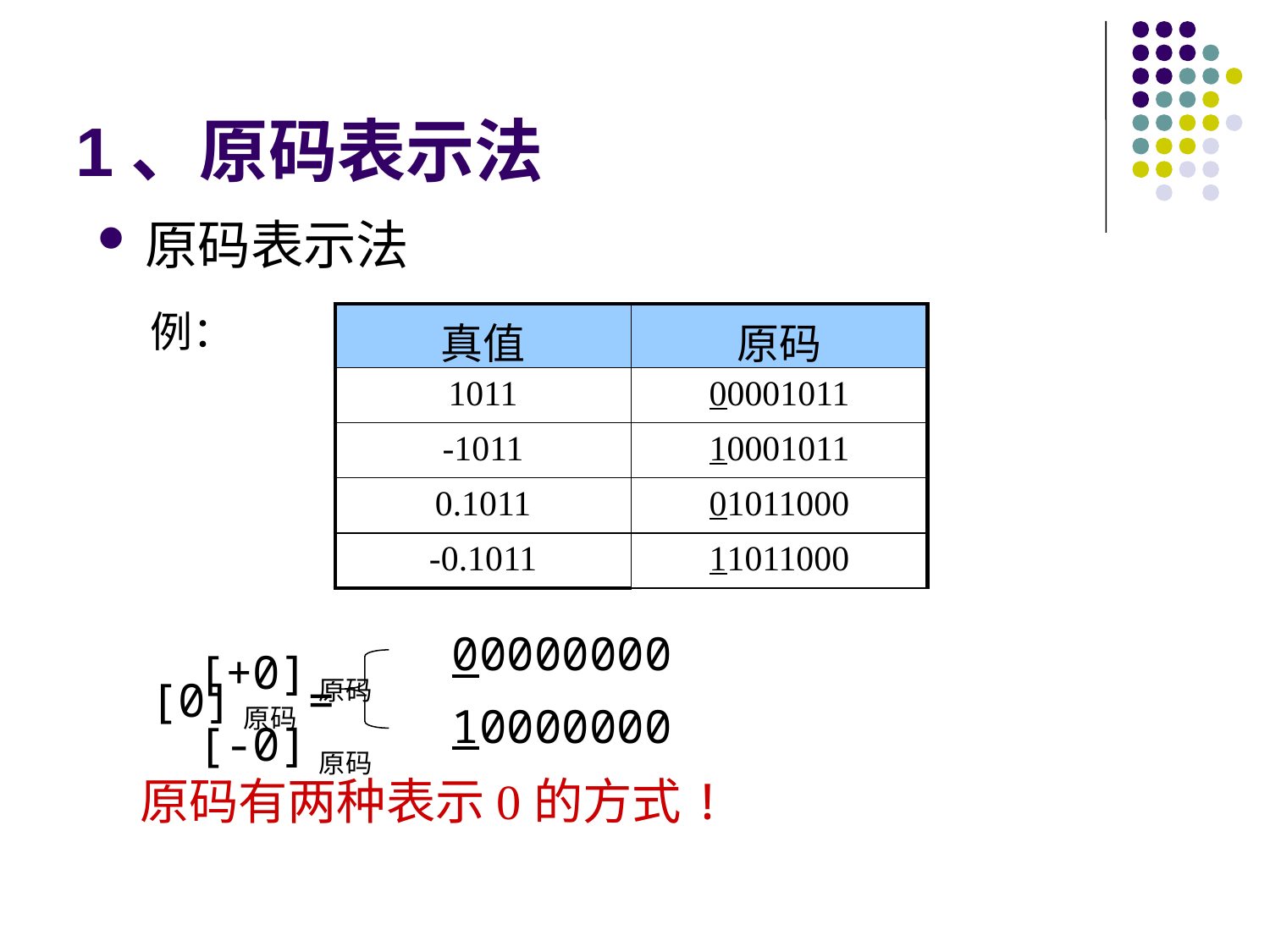

# 1、原码表示法
原码表示法
例：
| 真值 | 原码 |
| --- | --- |
| 1011 | 00001011 |
| -1011 | 10001011 |
| 0.1011 | 01011000 |
| -0.1011 | 11011000 |

			00000000            [+0]原码
[0]原码=
			10000000            [-0]原码

原码有两种表示0的方式!

27